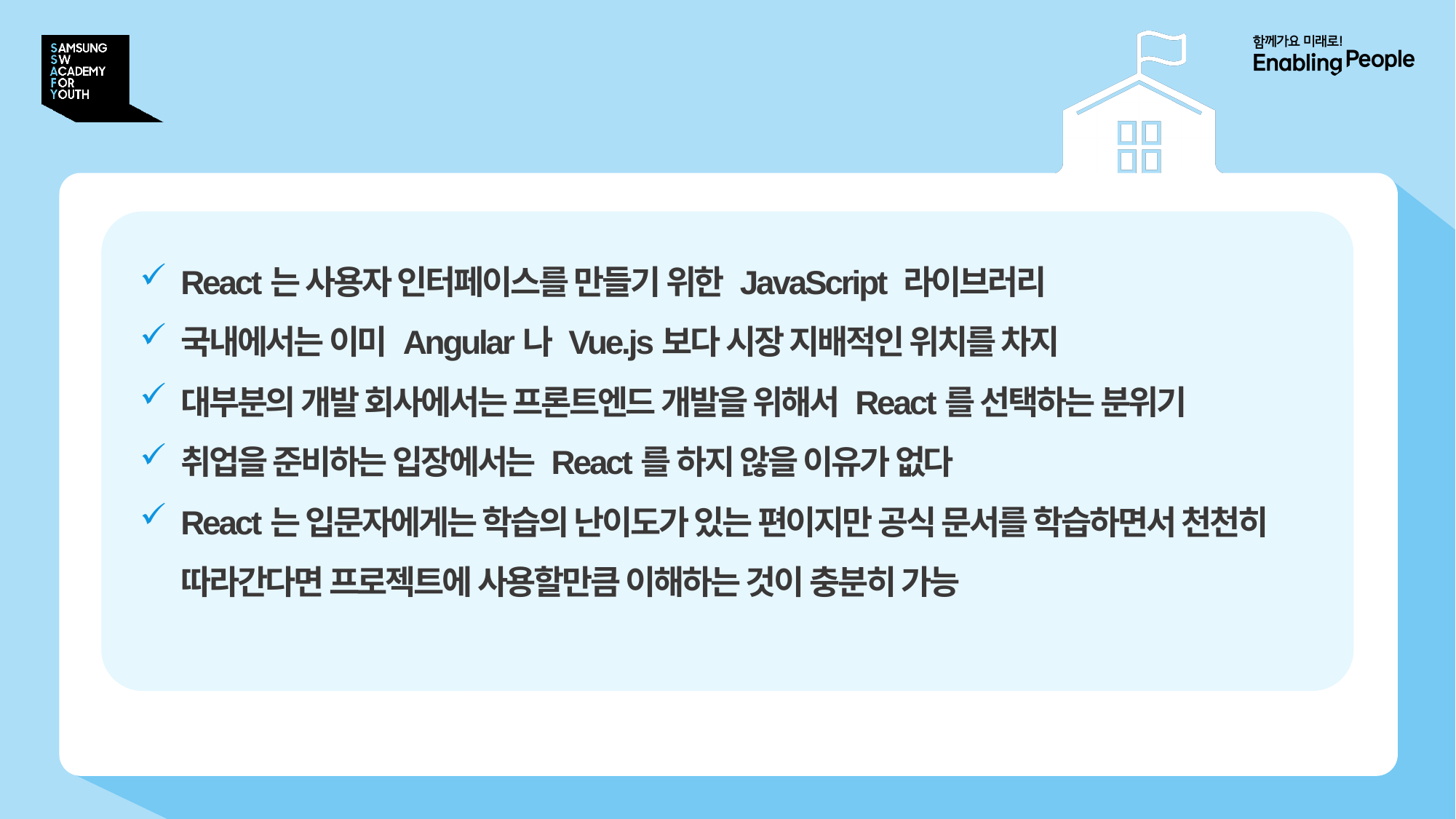

# 왜 React인가?

React는 사용자 인터페이스를 만들기 위한 JavaScript 라이브러리
국내에서는 이미 Angular나 Vue.js보다 시장 지배적인 위치를 차지
대부분의 개발 회사에서는 프론트엔드 개발을 위해서 React를 선택하는 분위기
취업을 준비하는 입장에서는 React를 하지 않을 이유가 없다
React는 입문자에게는 학습의 난이도가 있는 편이지만 공식 문서를 학습하면서 천천히 따라간다면 프로젝트에 사용할만큼 이해하는 것이 충분히 가능